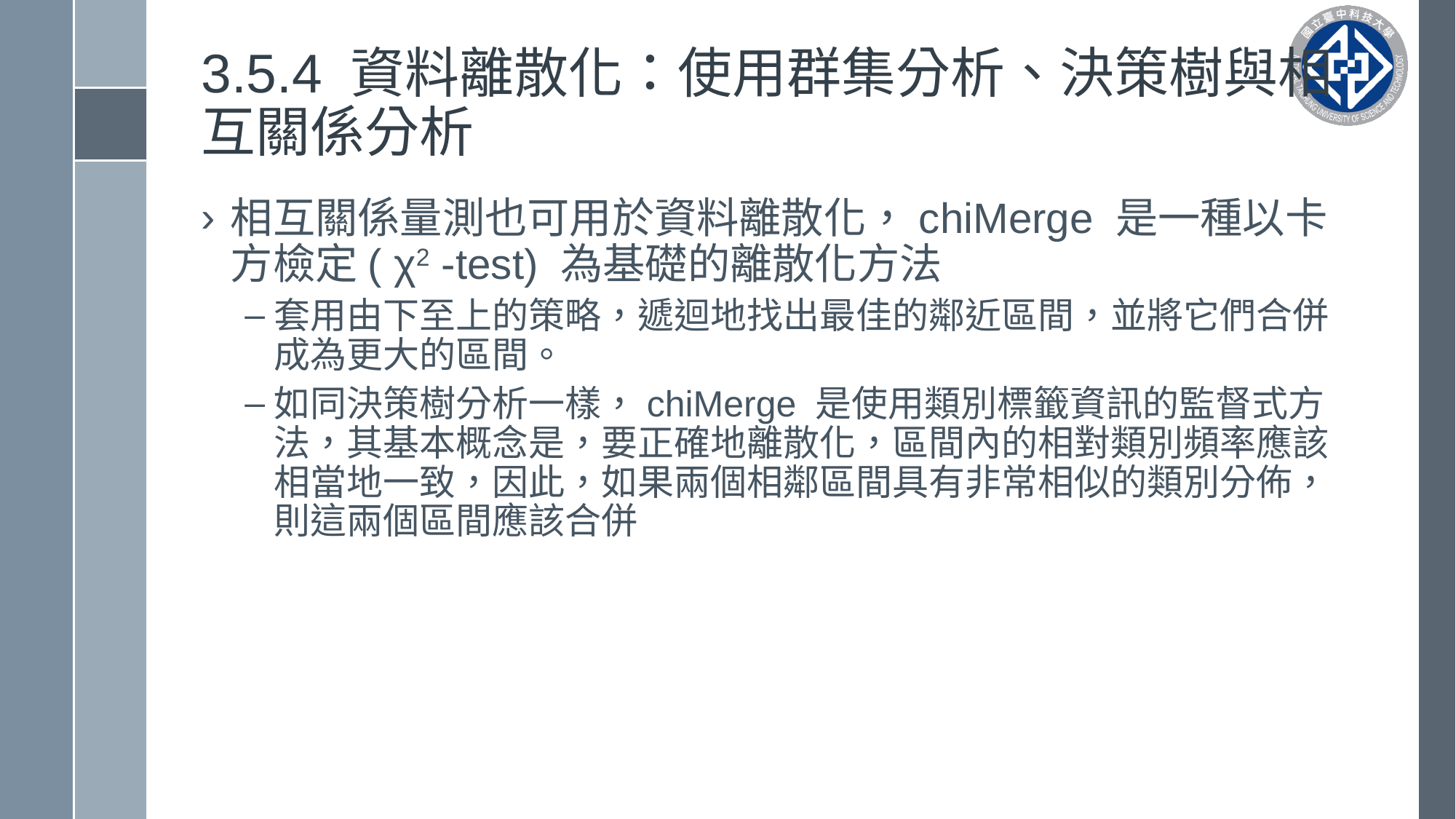

# 3.5.4 資料離散化：使用群集分析、決策樹與相互關係分析
相互關係量測也可用於資料離散化，chiMerge 是一種以卡方檢定( χ2 -test) 為基礎的離散化方法
套用由下至上的策略，遞迴地找出最佳的鄰近區間，並將它們合併成為更大的區間。
如同決策樹分析一樣，chiMerge 是使用類別標籤資訊的監督式方法，其基本概念是，要正確地離散化，區間內的相對類別頻率應該相當地一致，因此，如果兩個相鄰區間具有非常相似的類別分佈，則這兩個區間應該合併